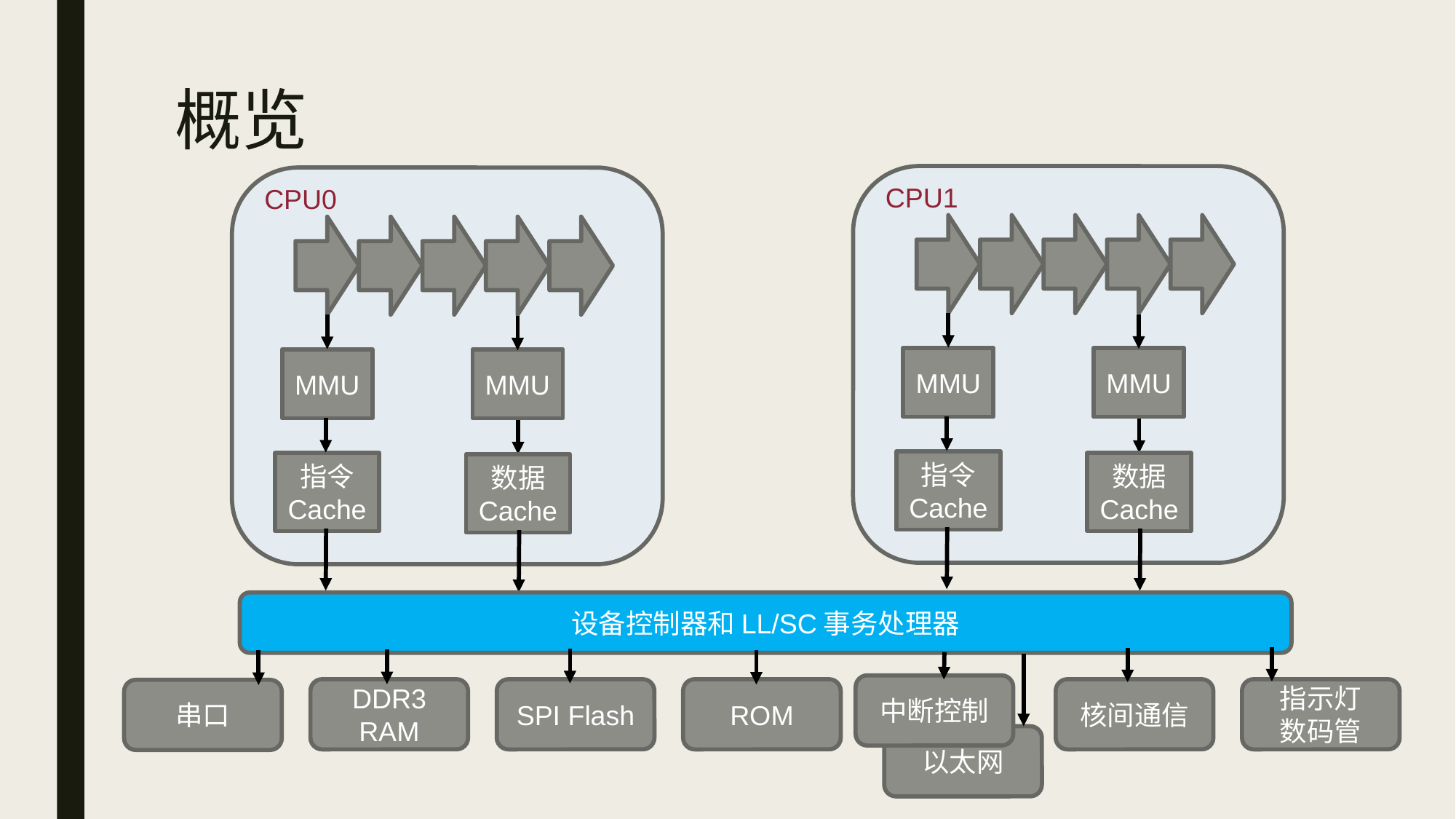

# 概览

CPU1

MMU
MMU
指令
Cache
数据
Cache

CPU0

MMU
MMU
指令
Cache
数据
Cache
设备控制器和LL/SC事务处理器
中断控制
DDR3 RAM
SPI Flash
ROM
核间通信
指示灯
数码管
串口
以太网